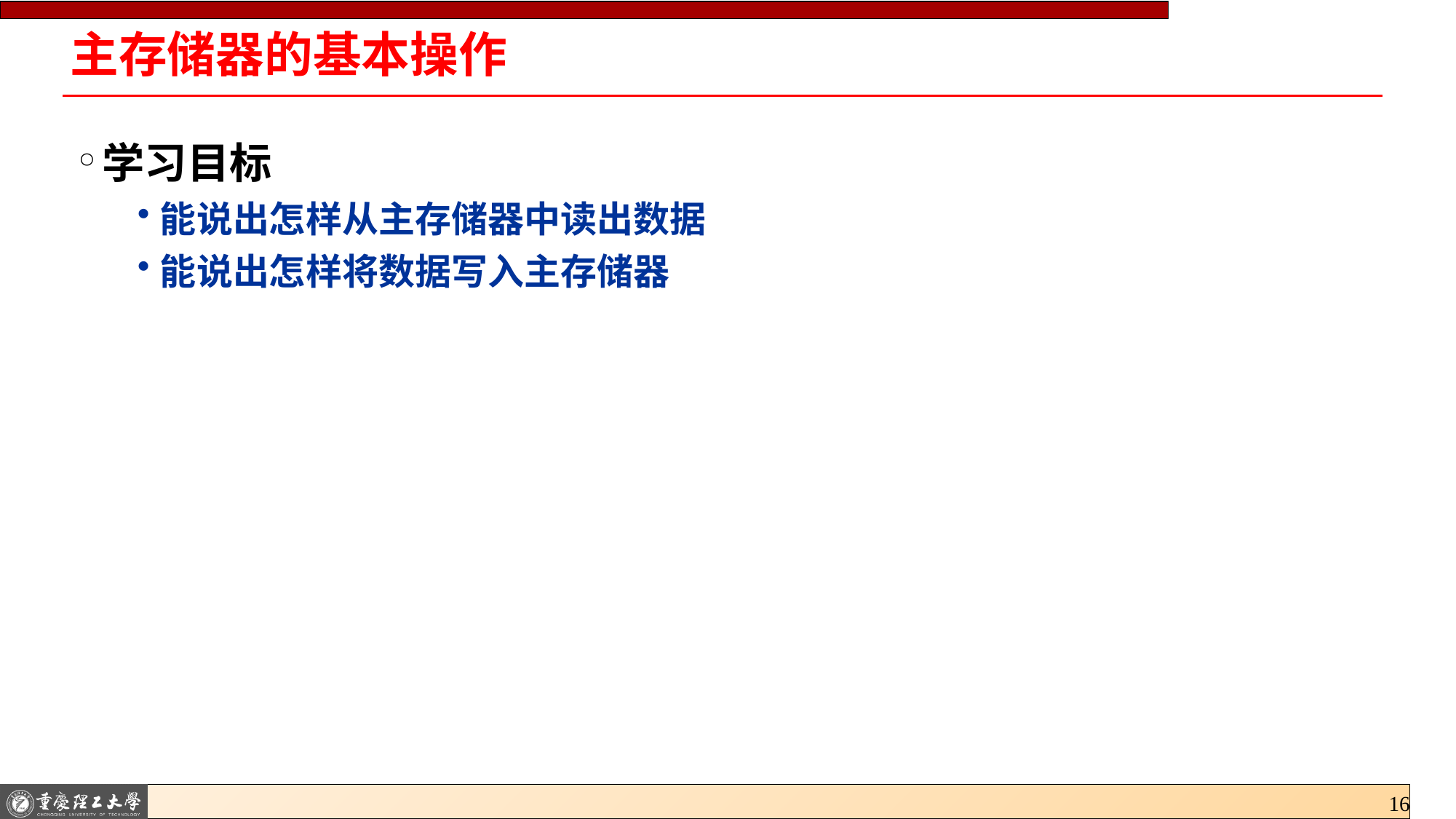

# 主存储器的基本操作
学习目标
能说出怎样从主存储器中读出数据
能说出怎样将数据写入主存储器